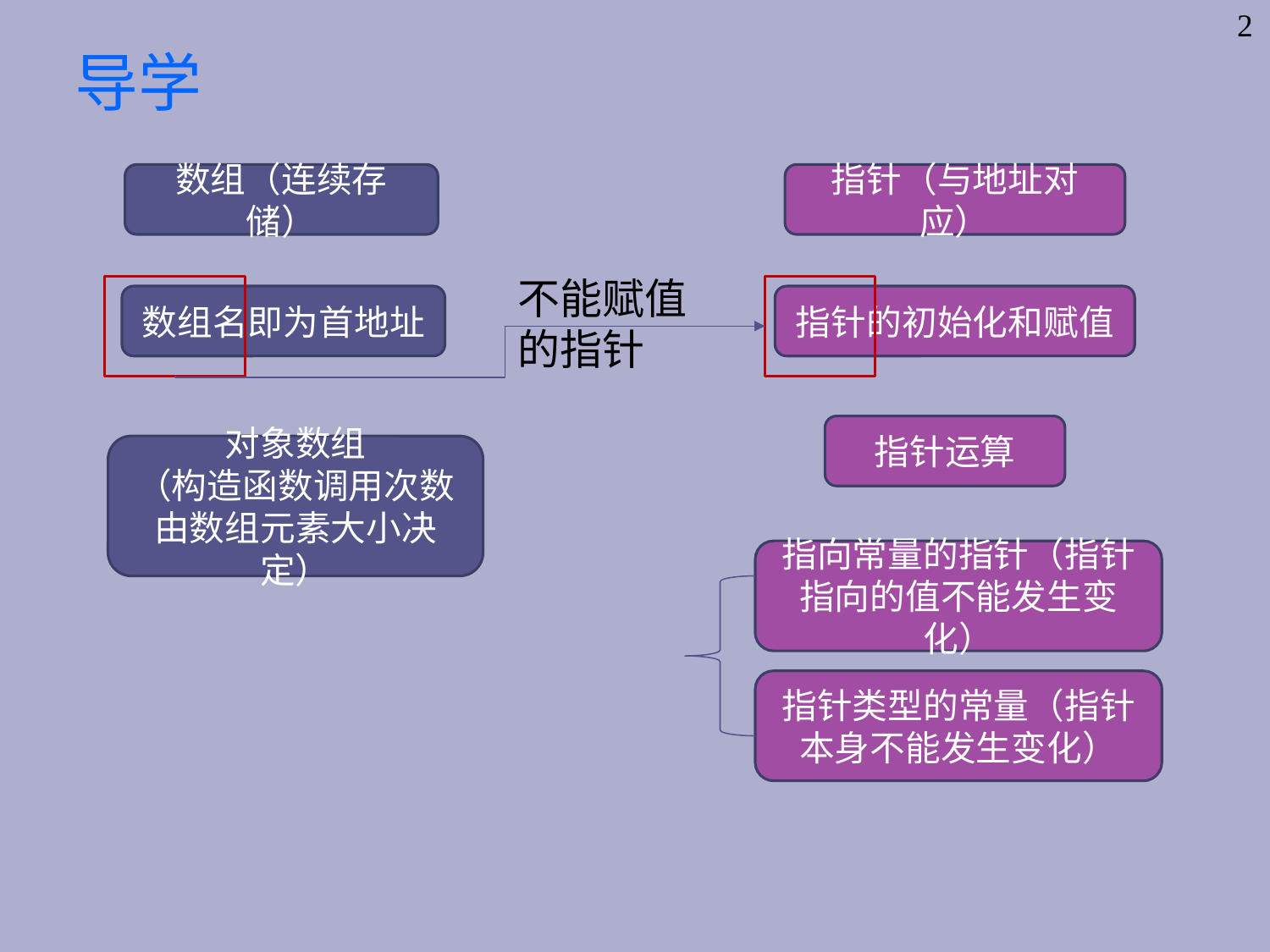

2
# 导学
数组（连续存储）
指针（与地址对应）
不能赋值的指针

数组名即为首地址
指针的初始化和赋值
指针运算
对象数组
（构造函数调用次数由数组元素大小决定）
指向常量的指针（指针指向的值不能发生变化）

指针类型的常量（指针本身不能发生变化）